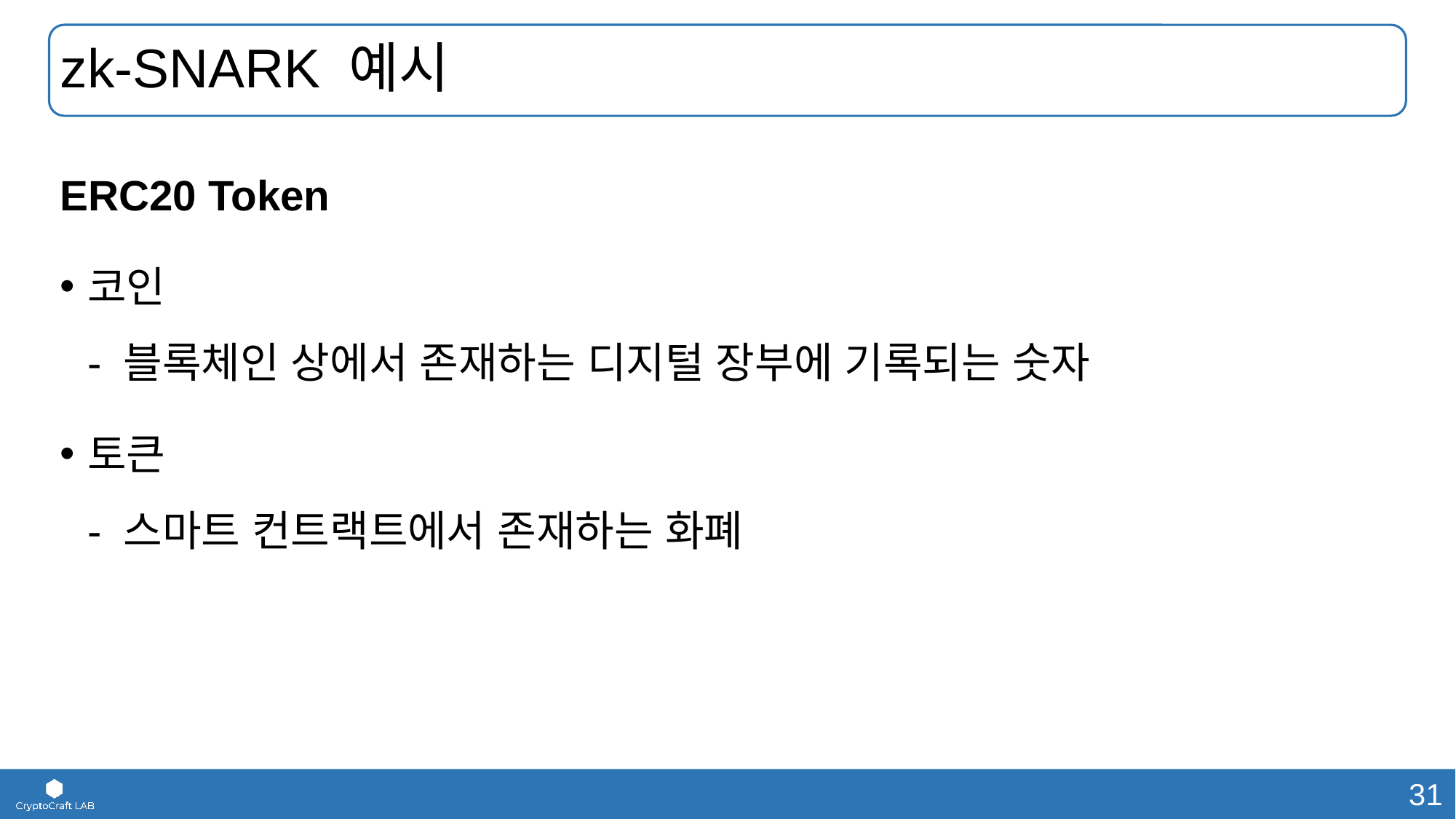

# zk-SNARK 예시
ERC20 Token
코인
- 블록체인 상에서 존재하는 디지털 장부에 기록되는 숫자
토큰
- 스마트 컨트랙트에서 존재하는 화폐